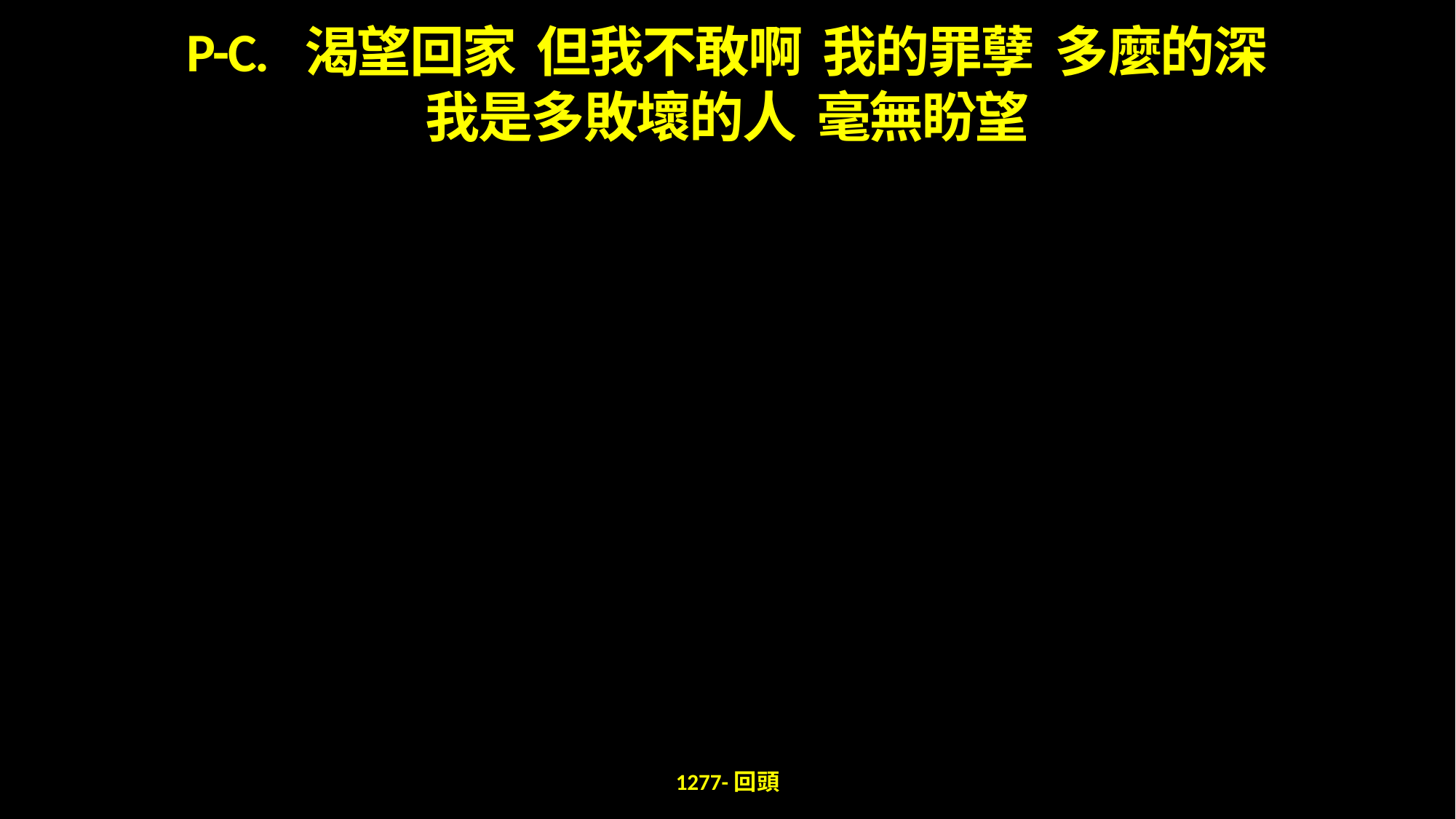

P-C.  渴望回家  但我不敢啊  我的罪孽  多麼的深
我是多敗壞的人  毫無盼望

1277-回頭